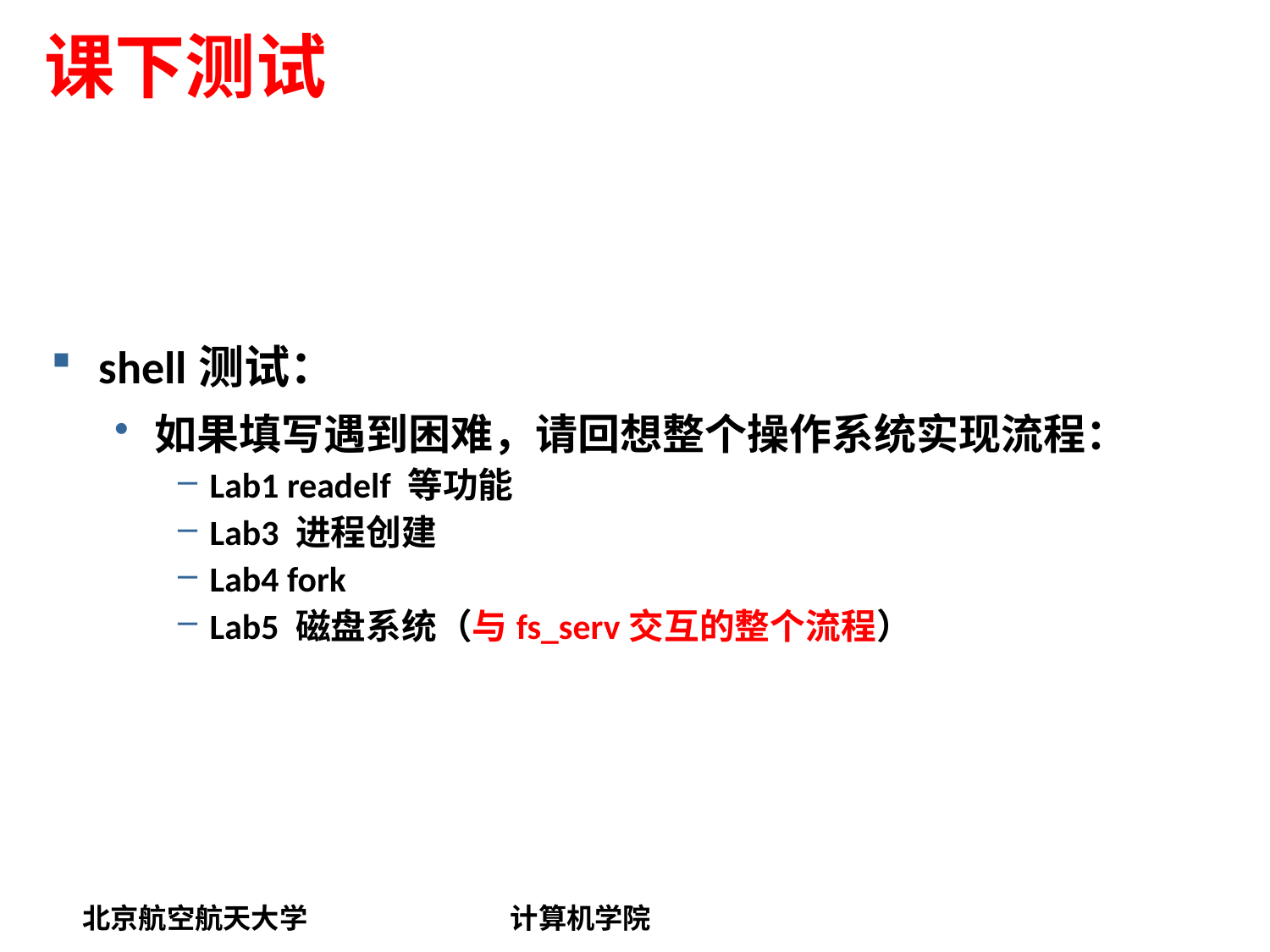

# 课下测试
shell测试：
如果填写遇到困难，请回想整个操作系统实现流程：
Lab1 readelf 等功能
Lab3 进程创建
Lab4 fork
Lab5 磁盘系统（与fs_serv交互的整个流程）